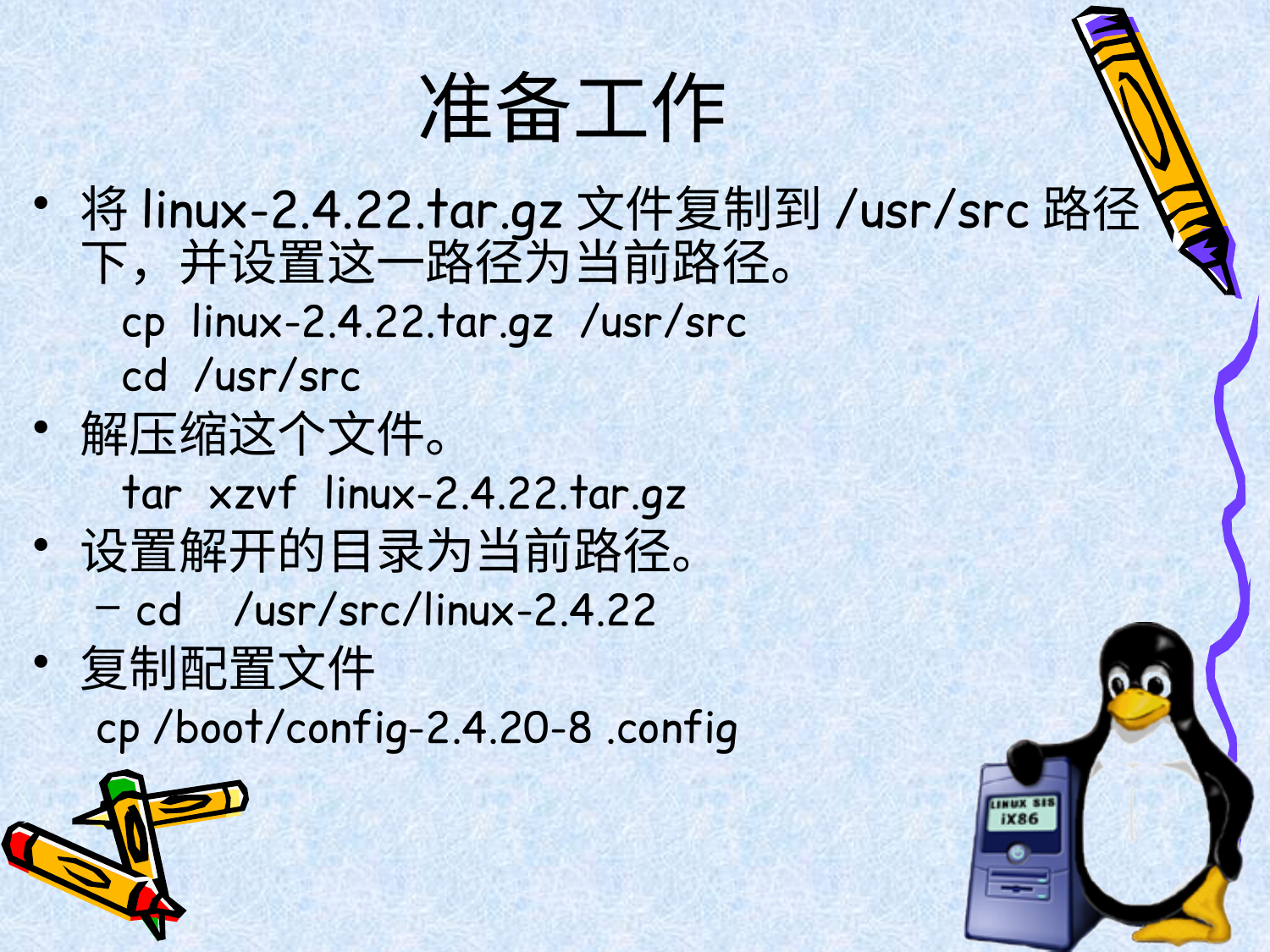

# 准备工作
将linux-2.4.22.tar.gz文件复制到/usr/src路径下，并设置这一路径为当前路径。
  cp  linux-2.4.22.tar.gz  /usr/src
  cd  /usr/src
解压缩这个文件。
  tar  xzvf  linux-2.4.22.tar.gz
设置解开的目录为当前路径。
cd    /usr/src/linux-2.4.22
复制配置文件
cp /boot/config-2.4.20-8 .config